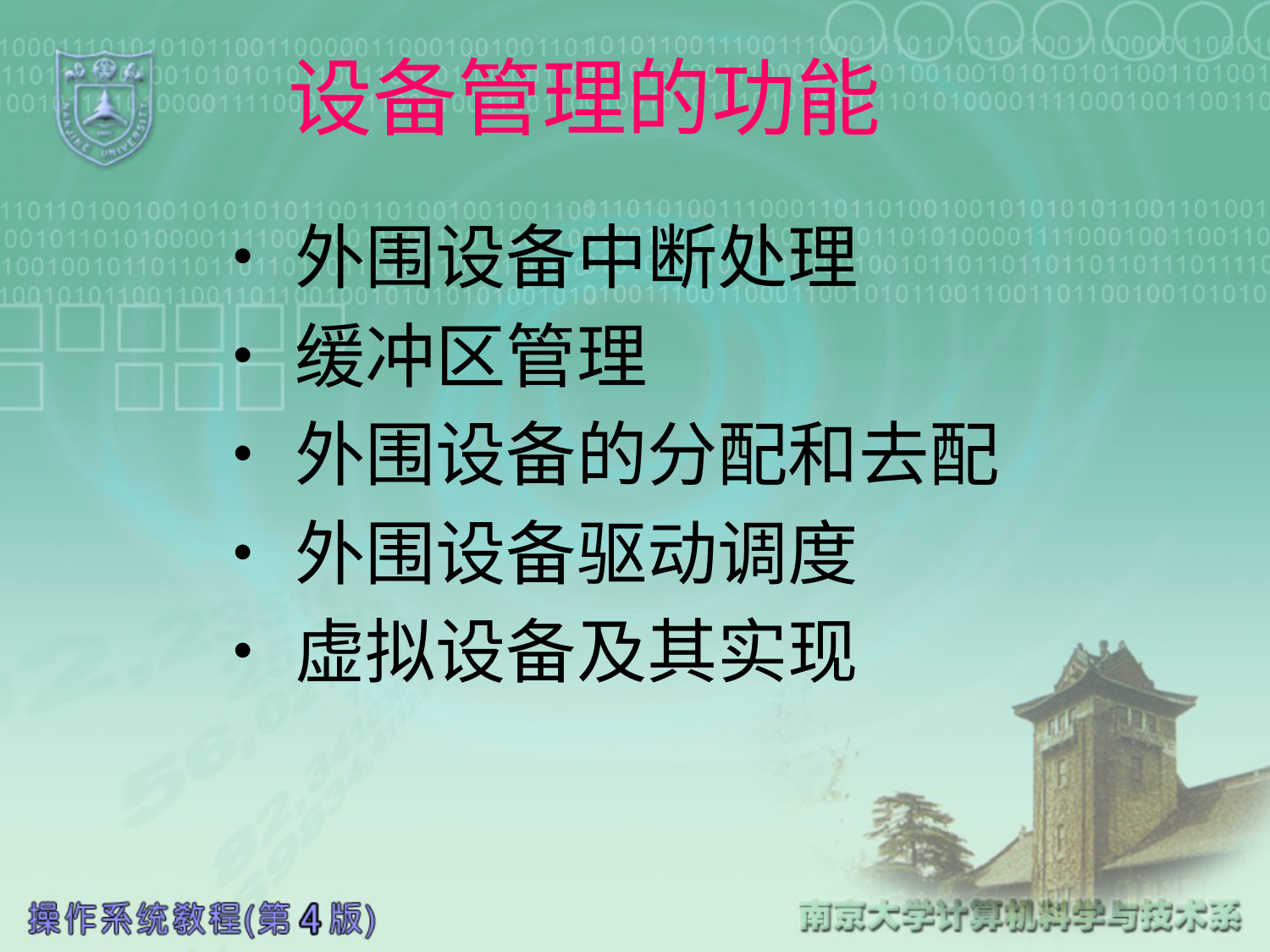

# 设备管理的功能
•外围设备中断处理
•缓冲区管理
•外围设备的分配和去配
•外围设备驱动调度
•虚拟设备及其实现